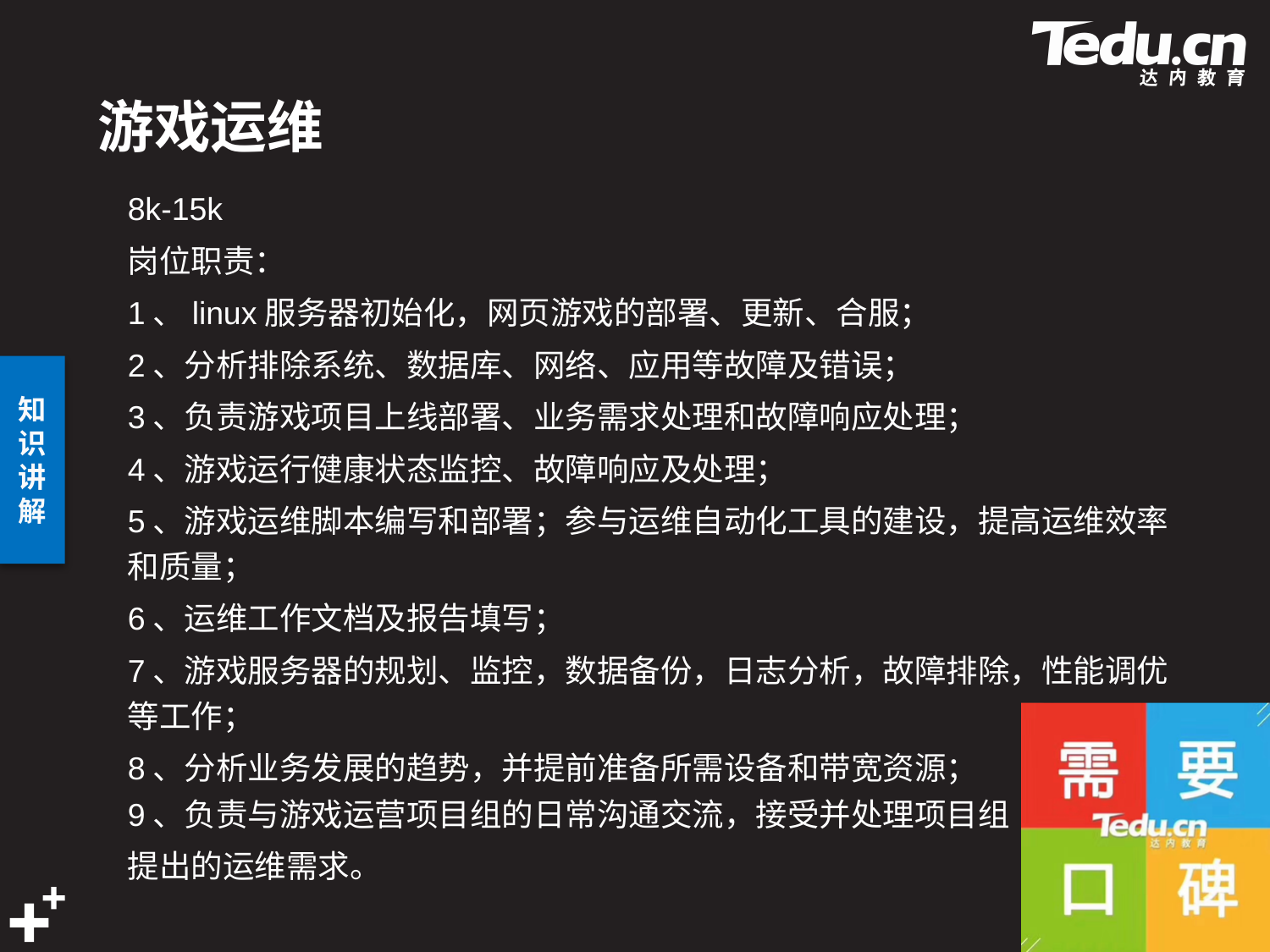

# 游戏运维
8k-15k
岗位职责：
1、linux服务器初始化，网页游戏的部署、更新、合服；
2、分析排除系统、数据库、网络、应用等故障及错误；
3、负责游戏项目上线部署、业务需求处理和故障响应处理；
4、游戏运行健康状态监控、故障响应及处理；
5、游戏运维脚本编写和部署；参与运维自动化工具的建设，提高运维效率和质量；
6、运维工作文档及报告填写；
7、游戏服务器的规划、监控，数据备份，日志分析，故障排除，性能调优等工作；
8、分析业务发展的趋势，并提前准备所需设备和带宽资源； 
9、负责与游戏运营项目组的日常沟通交流，接受并处理项目组
提出的运维需求。